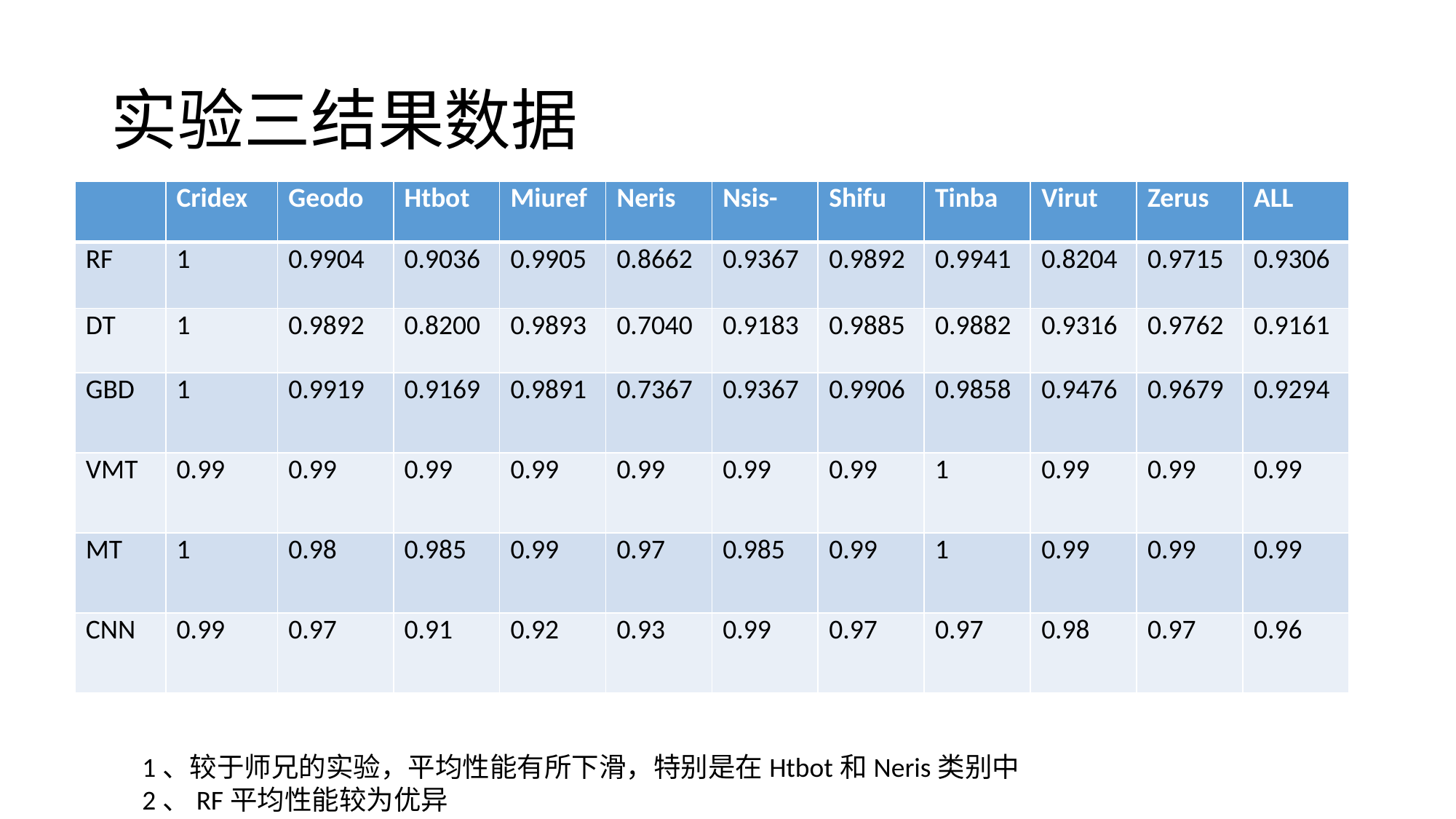

# 实验三结果数据
|  | Cridex | Geodo | Htbot | Miuref | Neris | Nsis- | Shifu | Tinba | Virut | Zerus | ALL |
| --- | --- | --- | --- | --- | --- | --- | --- | --- | --- | --- | --- |
| RF | 1 | 0.9904 | 0.9036 | 0.9905 | 0.8662 | 0.9367 | 0.9892 | 0.9941 | 0.8204 | 0.9715 | 0.9306 |
| DT | 1 | 0.9892 | 0.8200 | 0.9893 | 0.7040 | 0.9183 | 0.9885 | 0.9882 | 0.9316 | 0.9762 | 0.9161 |
| GBD | 1 | 0.9919 | 0.9169 | 0.9891 | 0.7367 | 0.9367 | 0.9906 | 0.9858 | 0.9476 | 0.9679 | 0.9294 |
| VMT | 0.99 | 0.99 | 0.99 | 0.99 | 0.99 | 0.99 | 0.99 | 1 | 0.99 | 0.99 | 0.99 |
| MT | 1 | 0.98 | 0.985 | 0.99 | 0.97 | 0.985 | 0.99 | 1 | 0.99 | 0.99 | 0.99 |
| CNN | 0.99 | 0.97 | 0.91 | 0.92 | 0.93 | 0.99 | 0.97 | 0.97 | 0.98 | 0.97 | 0.96 |
1、较于师兄的实验，平均性能有所下滑，特别是在Htbot和Neris类别中
2、RF平均性能较为优异